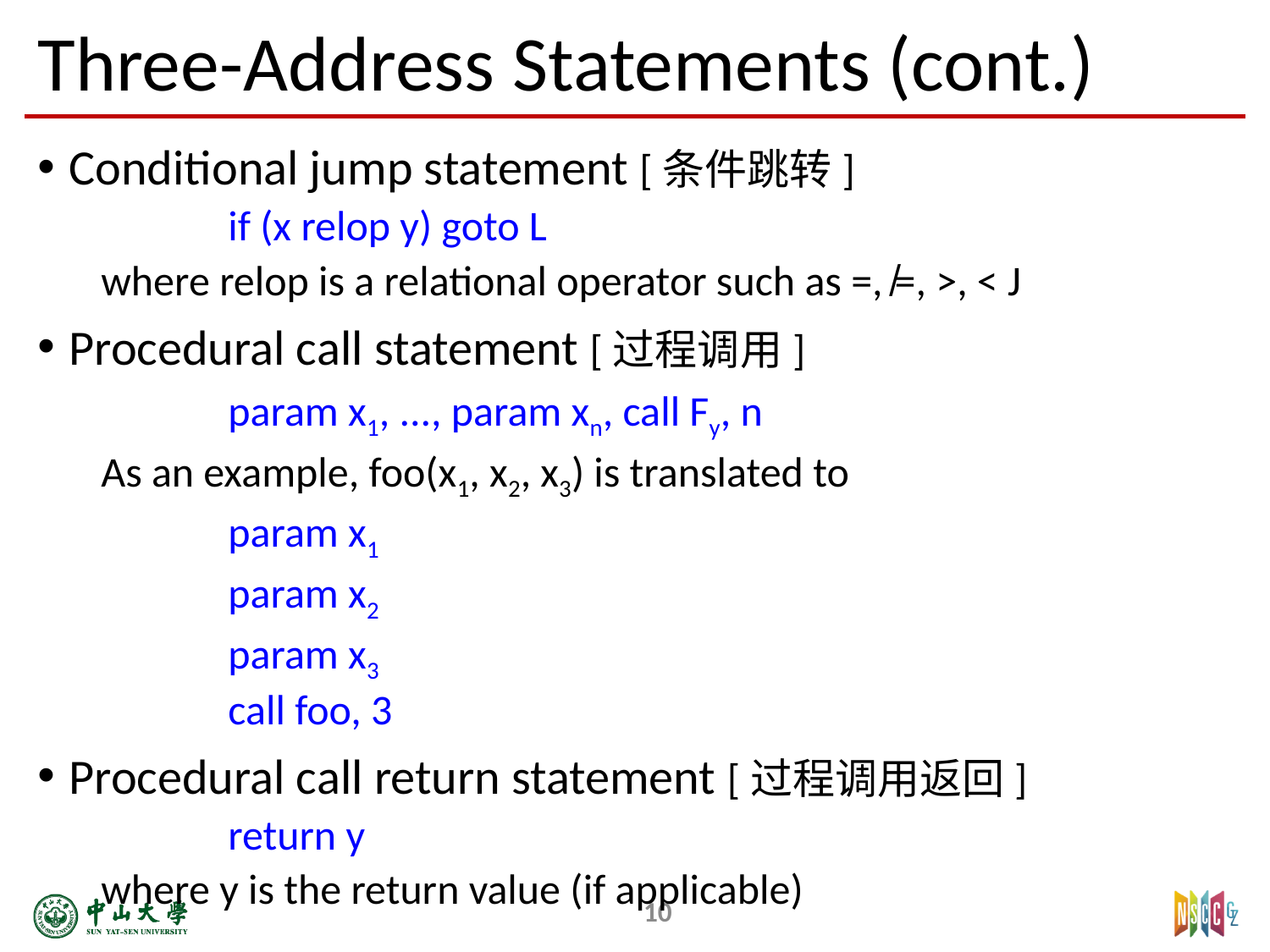

# Three-Address Statements (cont.)
Conditional jump statement [条件跳转]
	if (x relop y) goto L
where relop is a relational operator such as =, ̸=, >, < J
Procedural call statement [过程调用]
	param x1, ..., param xn, call Fy, n
As an example, foo(x1, x2, x3) is translated to
	param x1
	param x2
	param x3
	call foo, 3
Procedural call return statement [过程调用返回]
	return y
where y is the return value (if applicable)
10